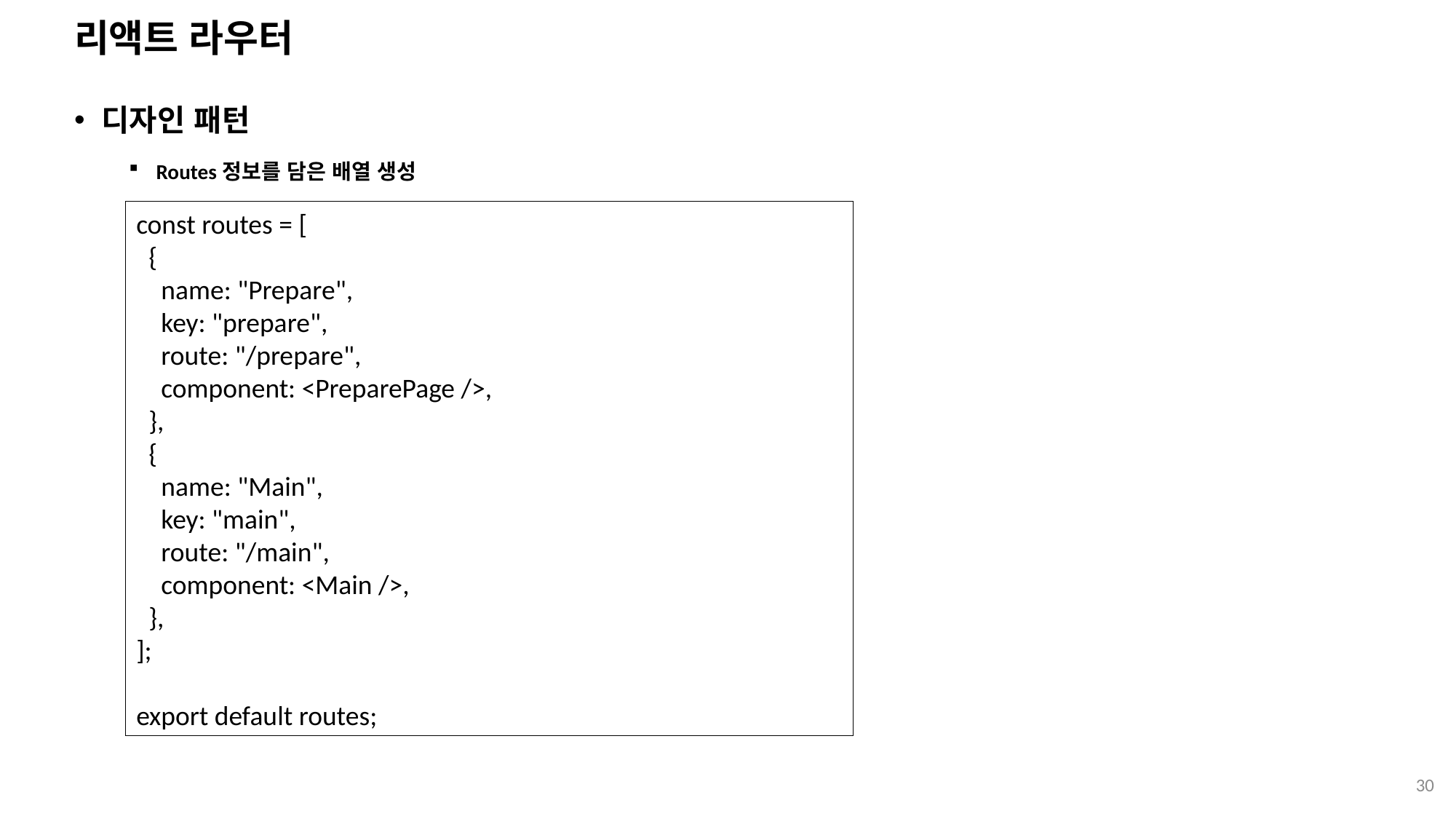

# 리액트 라우터
디자인 패턴
Routes정보를 담은 배열 생성

const routes = [
  {
    name: "Prepare",
    key: "prepare",
    route: "/prepare",
    component: <PreparePage />,
  },
  {
    name: "Main",
    key: "main",
    route: "/main",
    component: <Main />,
  },
];

export default routes;
30